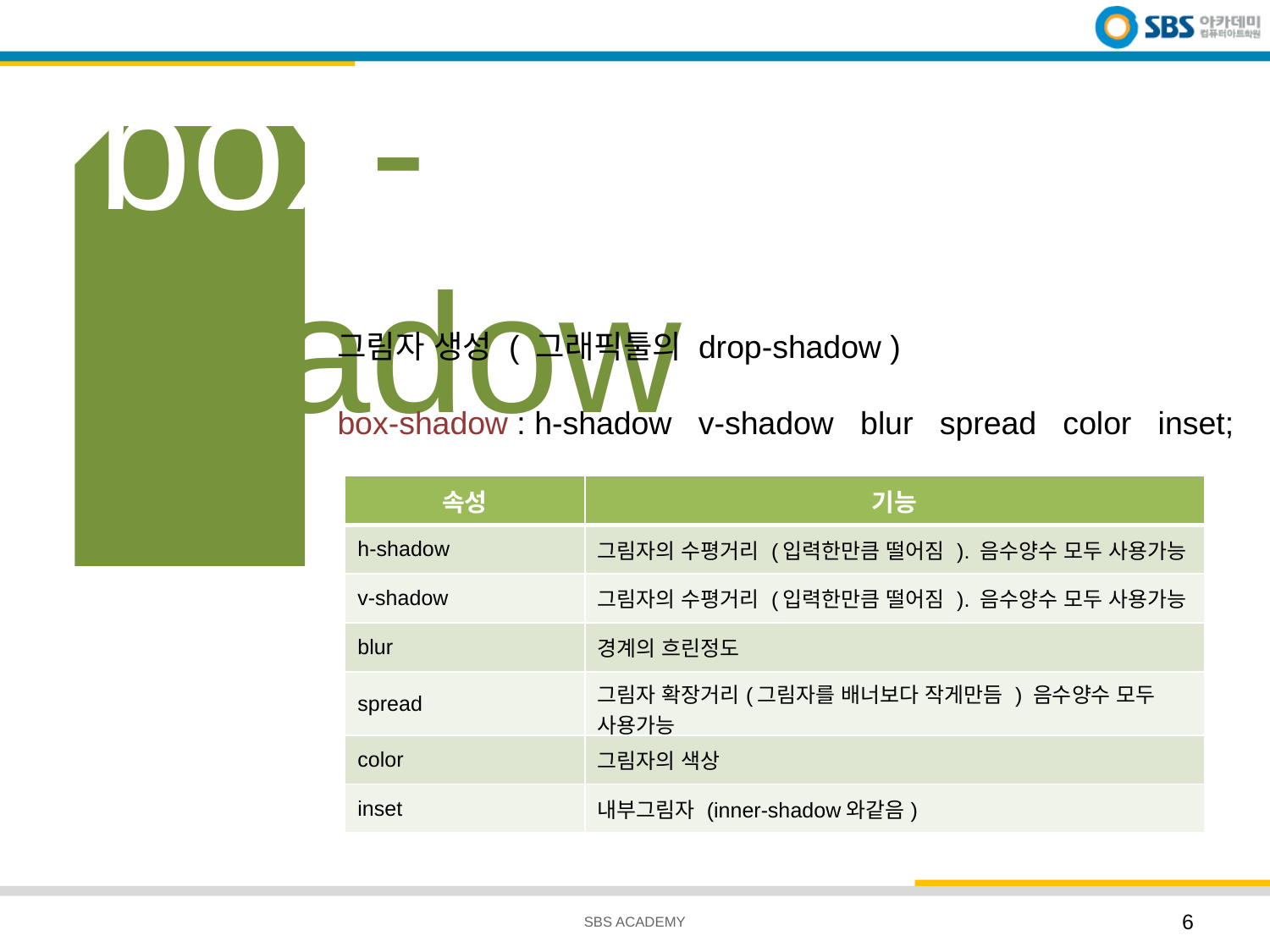

# box-shadow

그림자 생성 ( 그래픽툴의 drop-shadow )

box-shadow : h-shadow   v-shadow   blur   spread   color   inset;
| 속성 | 기능 |
| --- | --- |
| h-shadow | 그림자의 수평거리 (입력한만큼 떨어짐 ). 음수양수 모두 사용가능 |
| v-shadow | 그림자의 수평거리 (입력한만큼 떨어짐 ). 음수양수 모두 사용가능 |
| blur | 경계의 흐린정도 |
| spread | 그림자 확장거리(그림자를 배너보다 작게만듬 ) 음수양수 모두 사용가능 |
| color | 그림자의 색상 |
| inset | 내부그림자 (inner-shadow와같음) |
SBS ACADEMY
6